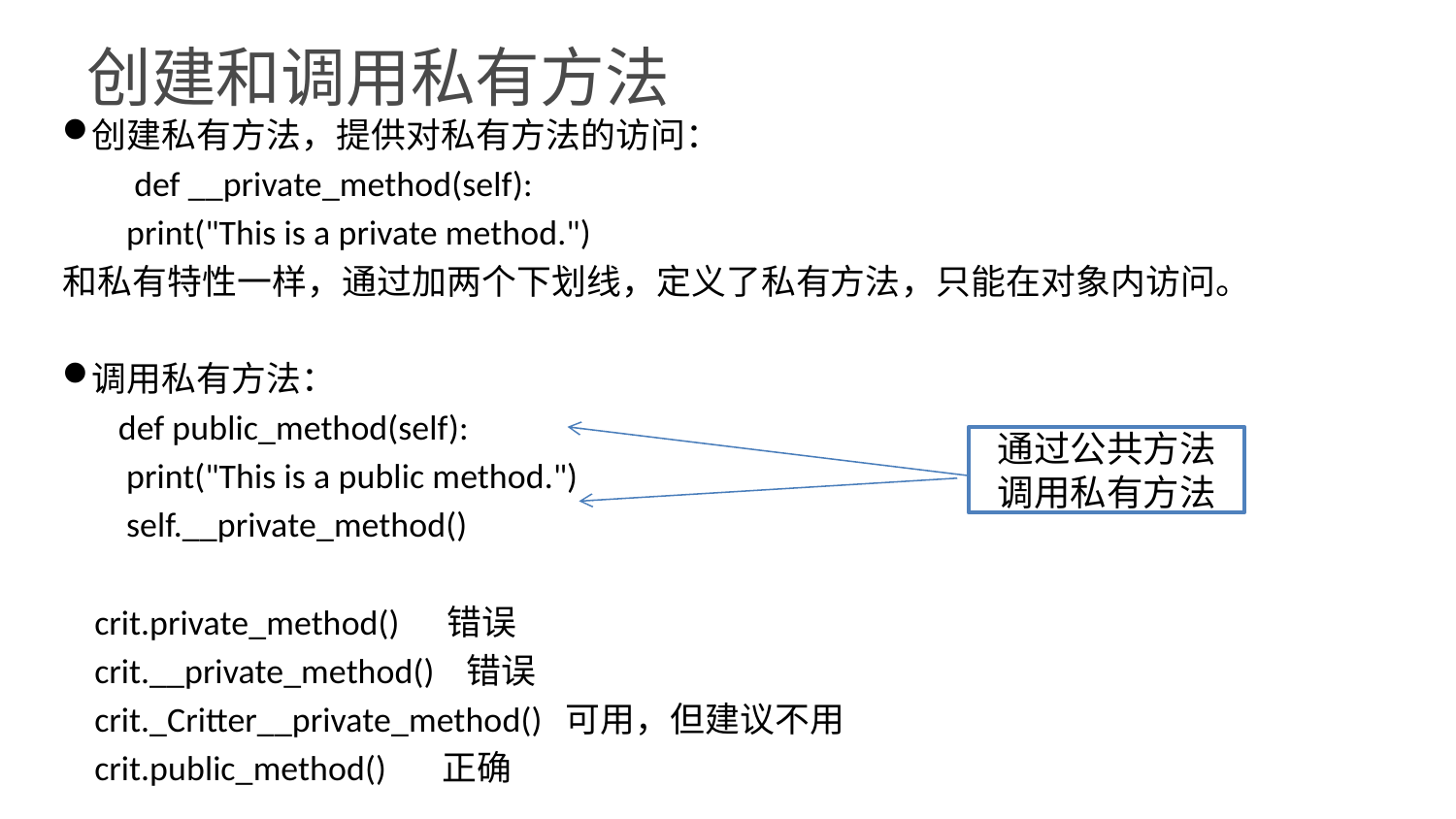

创建和调用私有方法
创建私有方法，提供对私有方法的访问：
         def __private_method(self):
        print("This is a private method.")
和私有特性一样，通过加两个下划线，定义了私有方法，只能在对象内访问。

调用私有方法：
       def public_method(self):
        print("This is a public method.")
        self.__private_method()

    crit.private_method()     错误
    crit.__private_method()   错误
    crit._Critter__private_method()  可用，但建议不用
    crit.public_method()      正确
通过公共方法调用私有方法
22